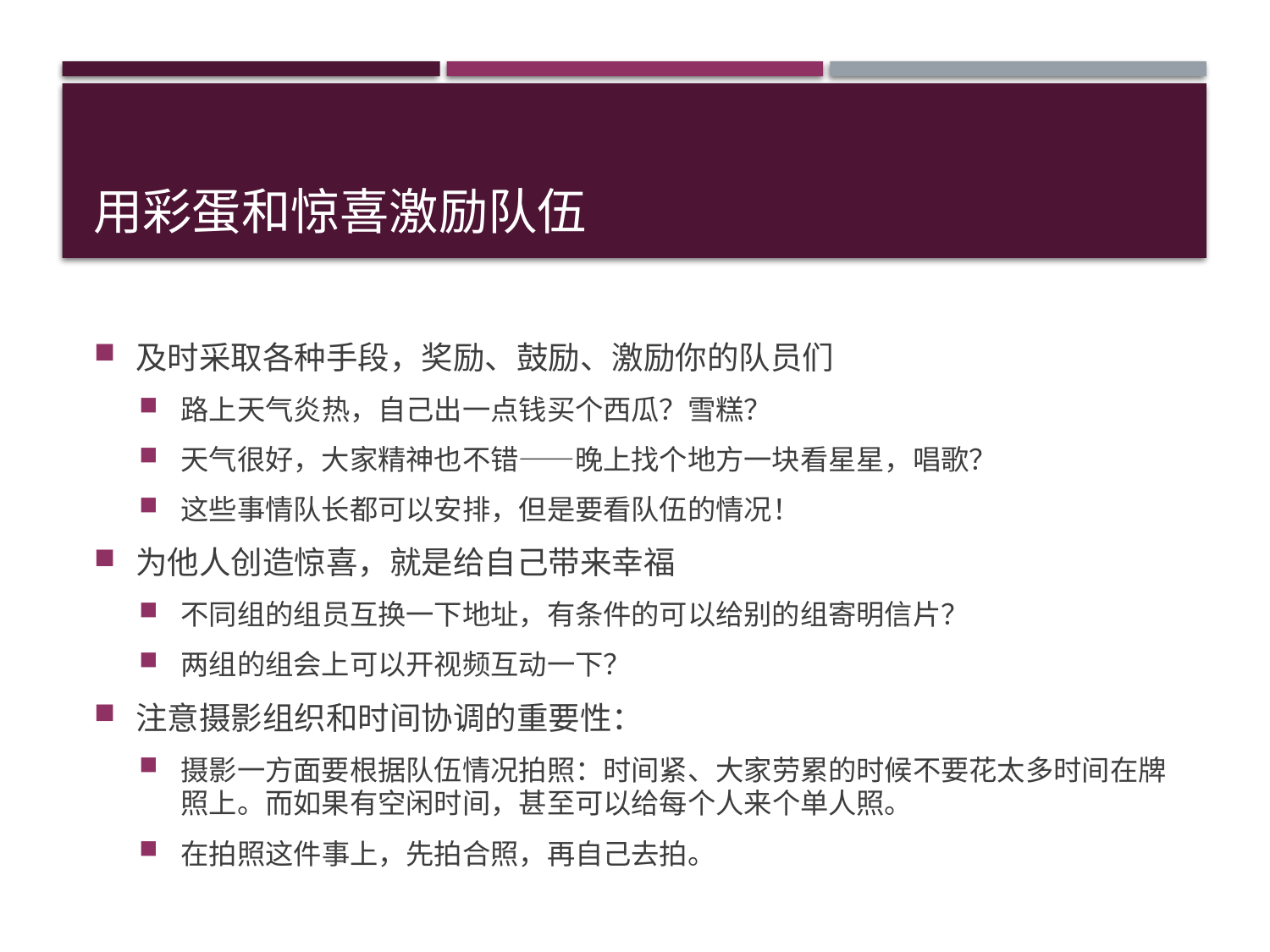

# 用彩蛋和惊喜激励队伍
及时采取各种手段，奖励、鼓励、激励你的队员们
路上天气炎热，自己出一点钱买个西瓜？雪糕？
天气很好，大家精神也不错——晚上找个地方一块看星星，唱歌？
这些事情队长都可以安排，但是要看队伍的情况！
为他人创造惊喜，就是给自己带来幸福
不同组的组员互换一下地址，有条件的可以给别的组寄明信片？
两组的组会上可以开视频互动一下？
注意摄影组织和时间协调的重要性：
摄影一方面要根据队伍情况拍照：时间紧、大家劳累的时候不要花太多时间在牌照上。而如果有空闲时间，甚至可以给每个人来个单人照。
在拍照这件事上，先拍合照，再自己去拍。